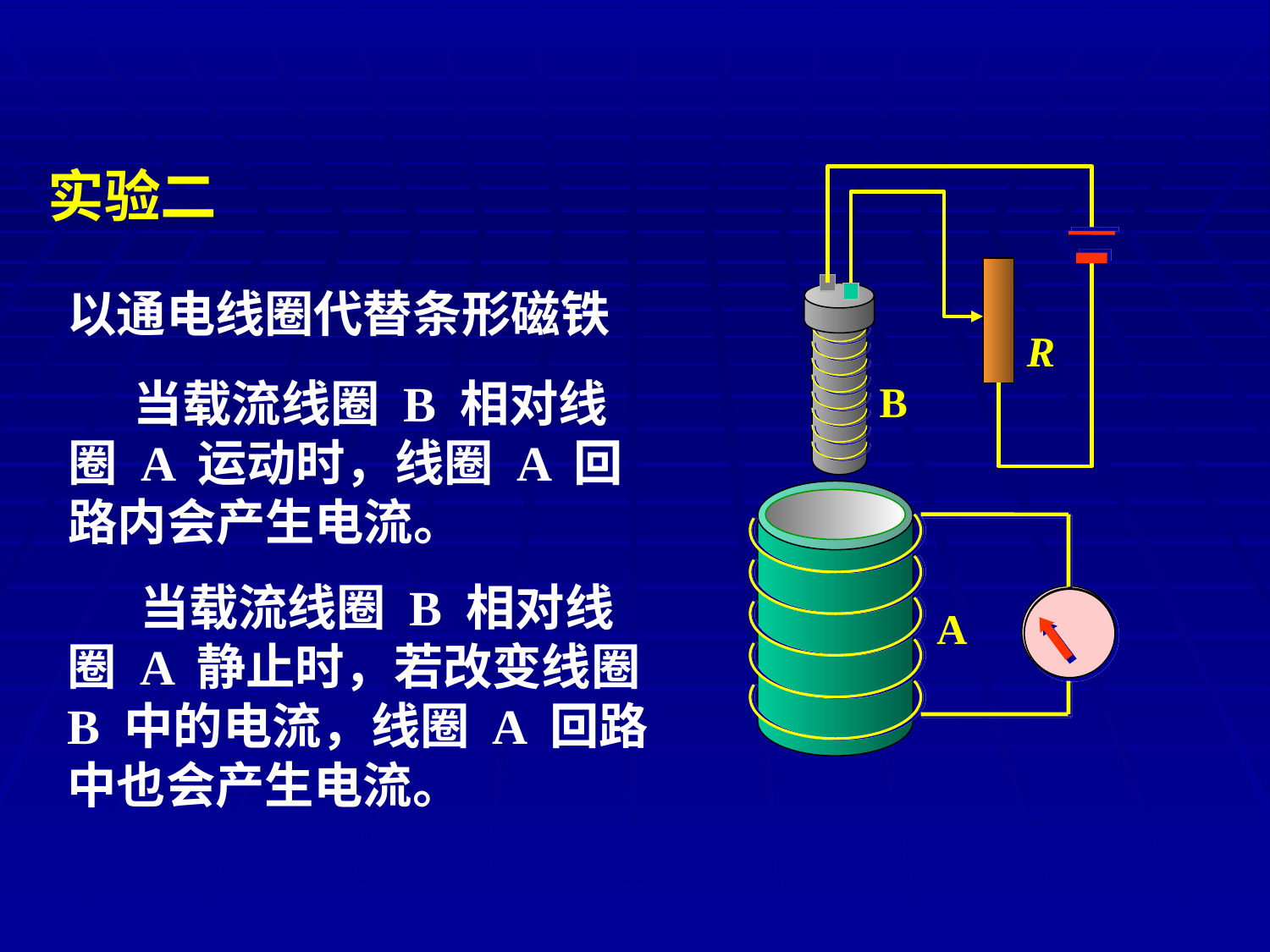

实验二

R

B
以通电线圈代替条形磁铁
        当载流线圈 B 相对线圈 A 运动时，线圈 A 回路内会产生电流。

         当载流线圈 B 相对线圈 A 静止时，若改变线圈 B 中的电流，线圈 A 回路中也会产生电流。

A